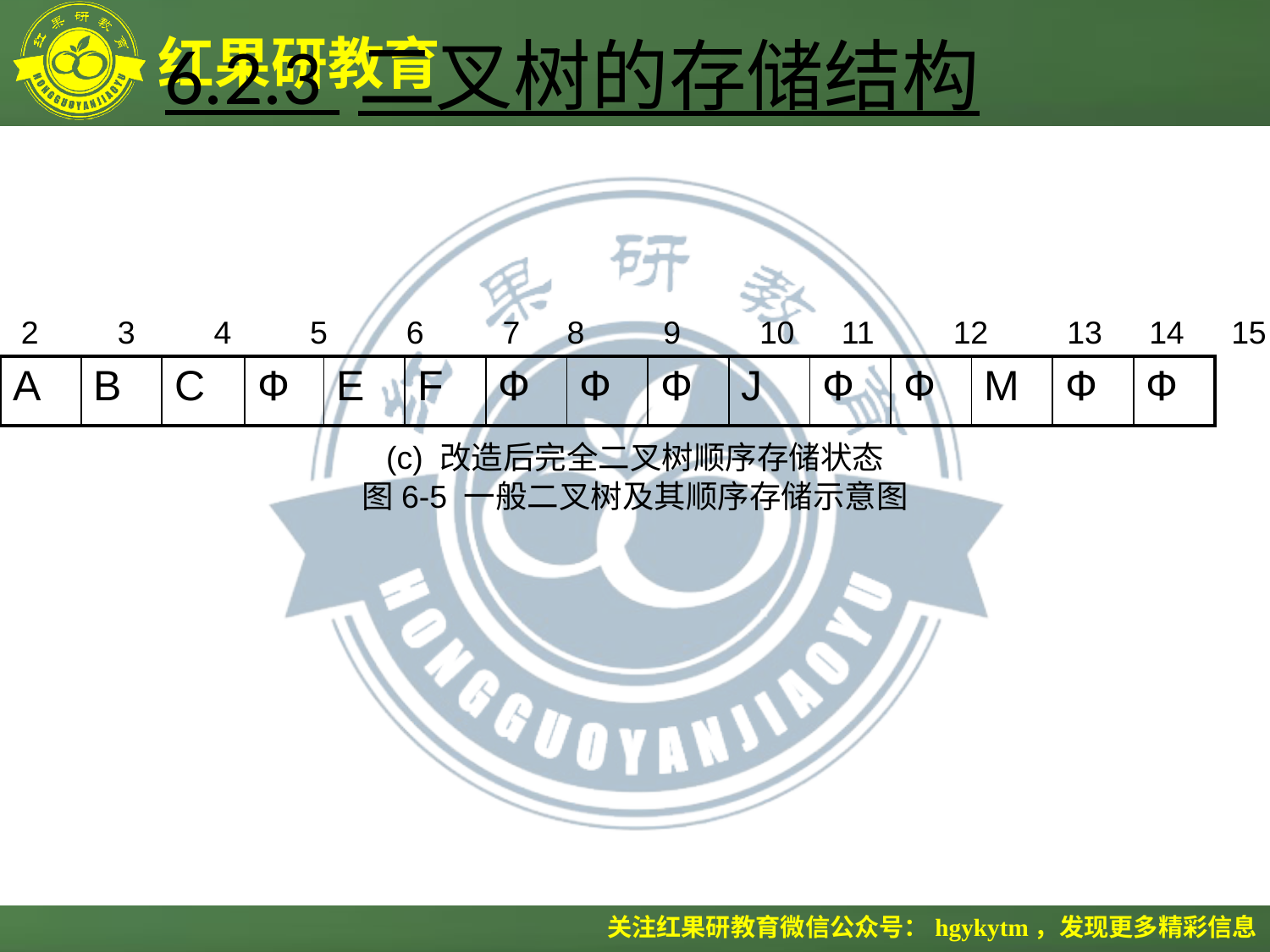

# 6.2.3 二叉树的存储结构
1　　2　　3　　4　　5　　6　　7　8　　9　　10　11　　12　　13　14　15
| A | B | C | Ф | E | F | Ф | Ф | Ф | J | Ф | Ф | M | Ф | Ф |
| --- | --- | --- | --- | --- | --- | --- | --- | --- | --- | --- | --- | --- | --- | --- |
(c) 改造后完全二叉树顺序存储状态
图6-5 一般二叉树及其顺序存储示意图